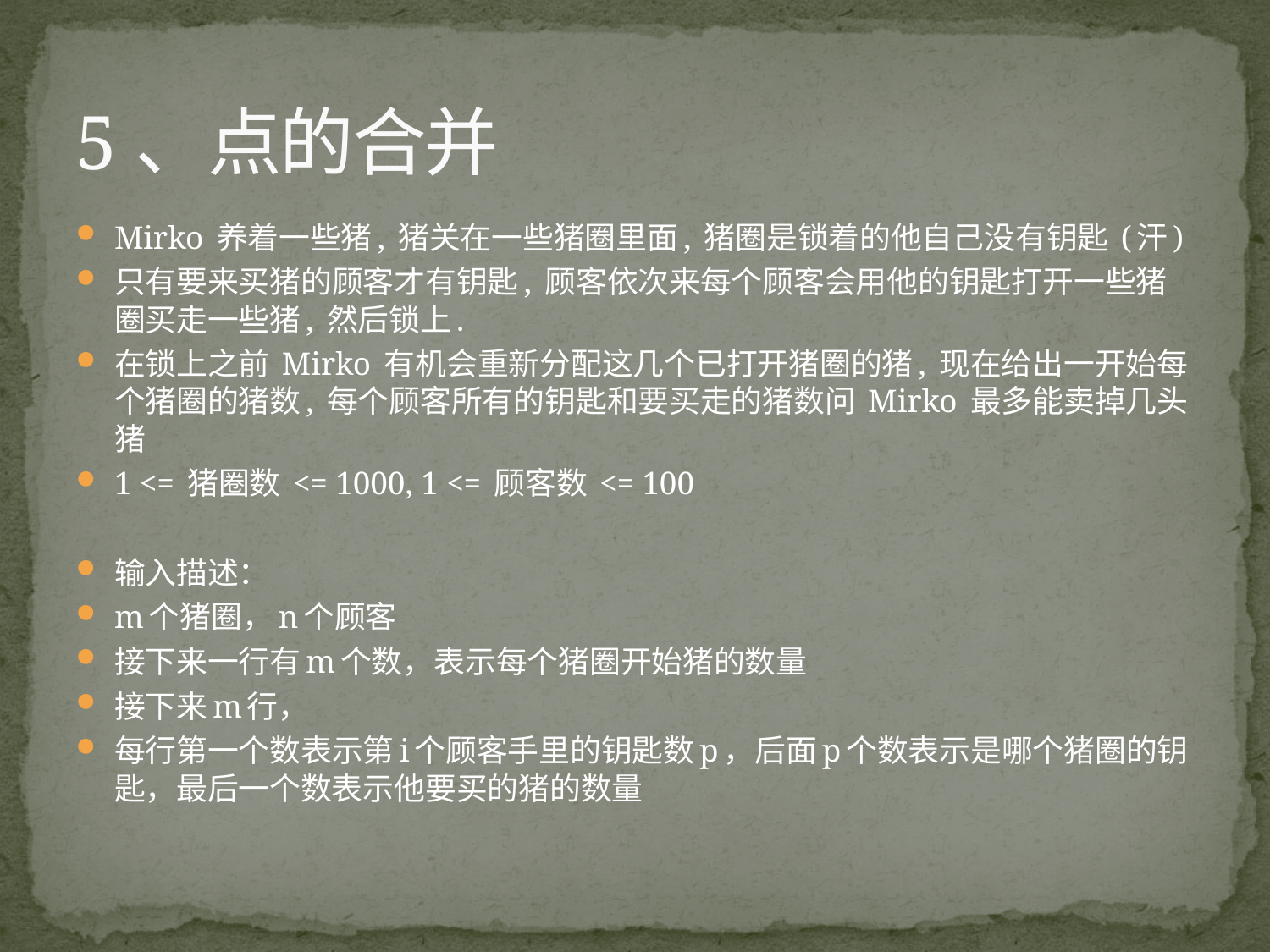

# 5、点的合并
Mirko 养着一些猪, 猪关在一些猪圈里面, 猪圈是锁着的他自己没有钥匙 (汗)
只有要来买猪的顾客才有钥匙, 顾客依次来每个顾客会用他的钥匙打开一些猪圈买走一些猪, 然后锁上.
在锁上之前 Mirko 有机会重新分配这几个已打开猪圈的猪, 现在给出一开始每个猪圈的猪数, 每个顾客所有的钥匙和要买走的猪数问 Mirko 最多能卖掉几头猪
1 <= 猪圈数 <= 1000, 1 <= 顾客数 <= 100

输入描述：
m个猪圈，n个顾客
接下来一行有m个数，表示每个猪圈开始猪的数量
接下来m行，
每行第一个数表示第i个顾客手里的钥匙数p，后面p个数表示是哪个猪圈的钥匙，最后一个数表示他要买的猪的数量